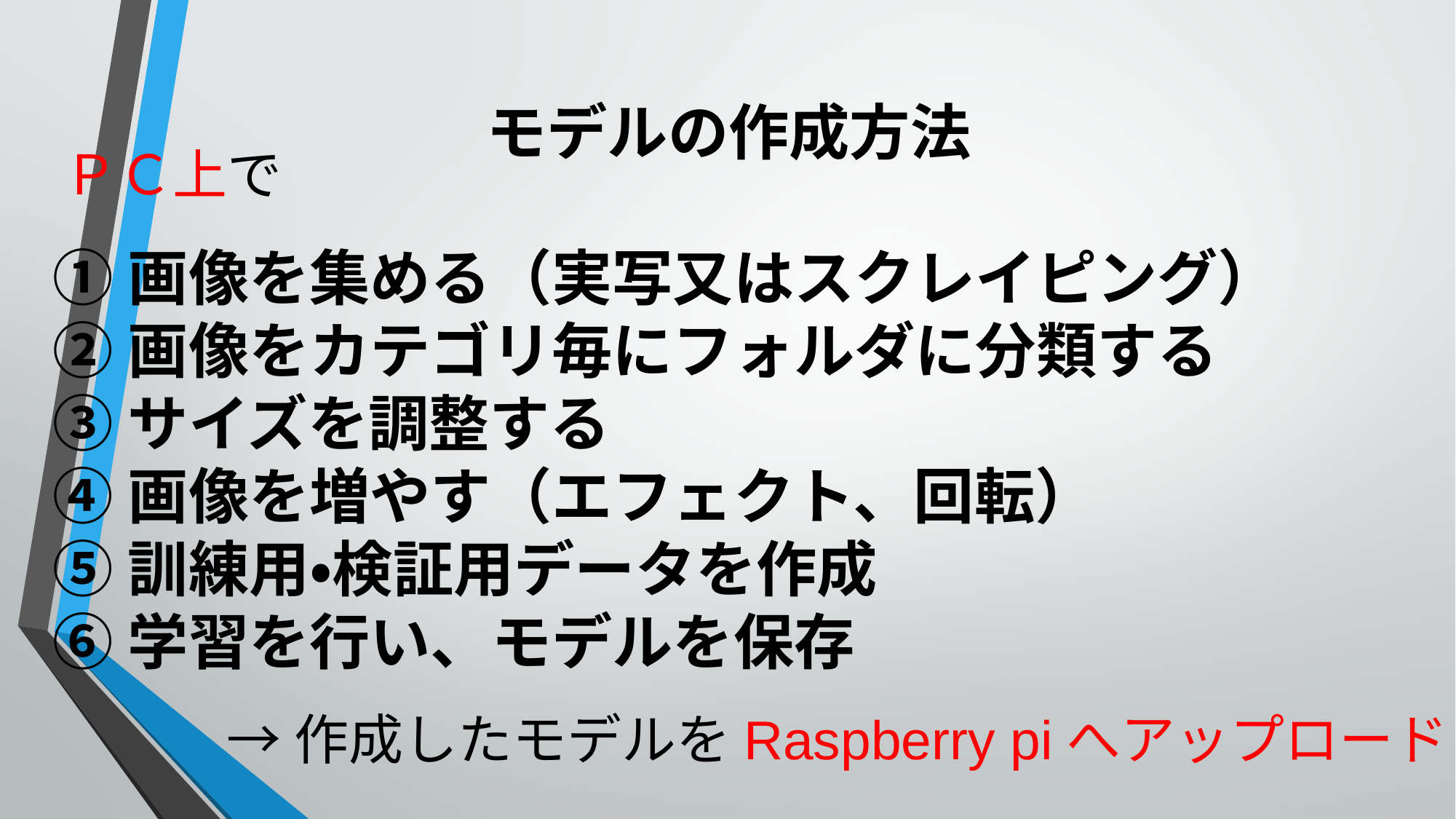

モデルの作成方法

①画像を集める（実写又はスクレイピング）
②画像をカテゴリ毎にフォルダに分類する
③サイズを調整する
④画像を増やす（エフェクト、回転）
⑤訓練用・検証用データを作成
⑥学習を行い、モデルを保存

ＰＣ上で

→作成したモデルをRaspberry piへアップロード